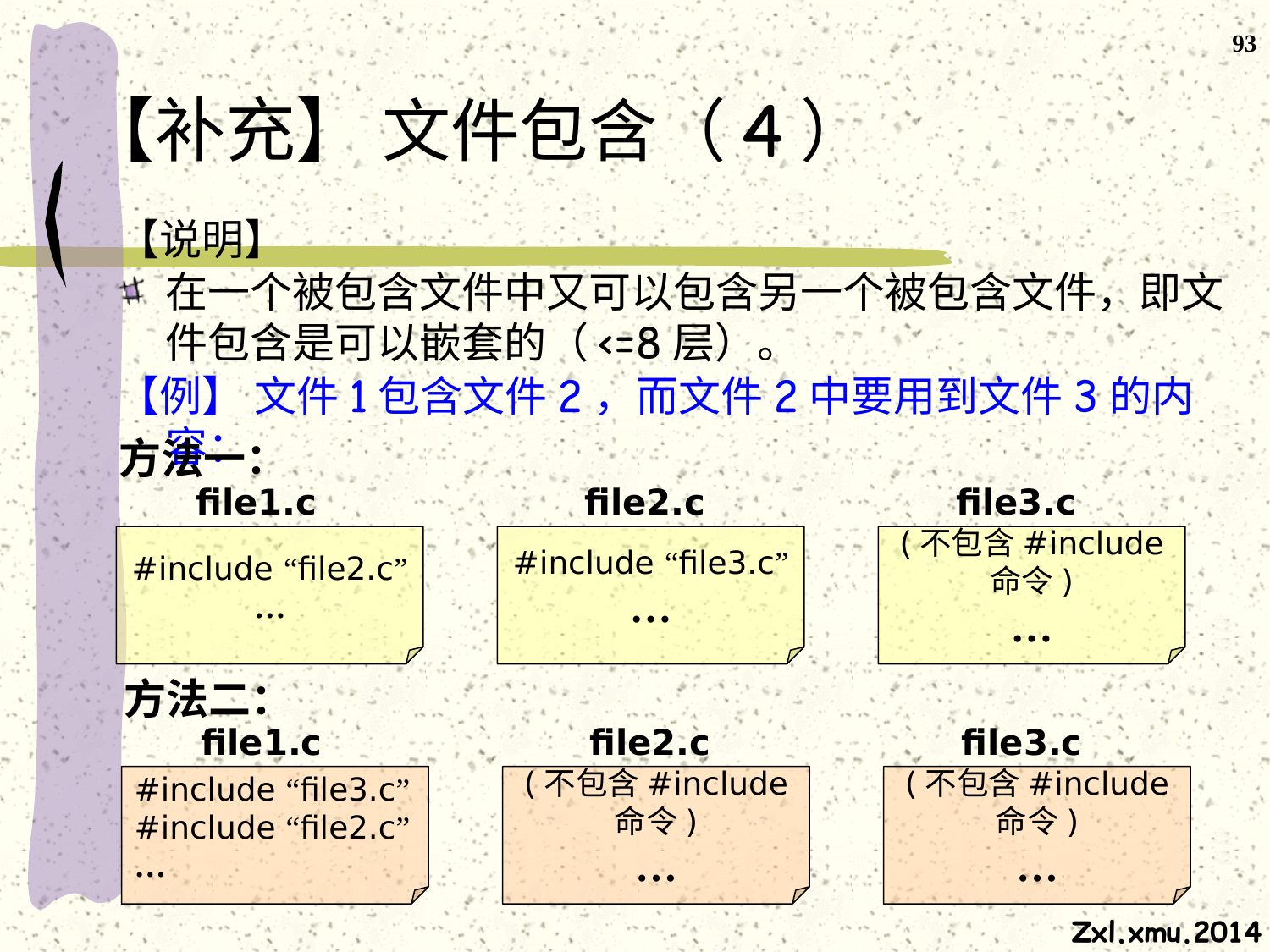

93
# 【补充】 文件包含（4）
【说明】
在一个被包含文件中又可以包含另一个被包含文件，即文件包含是可以嵌套的（<=8层）。
【例】 文件1包含文件2，而文件2中要用到文件3的内容：
方法一：
file1.c
file2.c
file3.c
#include “file2.c”
…
#include “file3.c”
…
(不包含#include
命令)
…
方法二：
file1.c
file2.c
file3.c
#include “file3.c”
#include “file2.c”
…
(不包含#include
命令)
…
(不包含#include
命令)
…